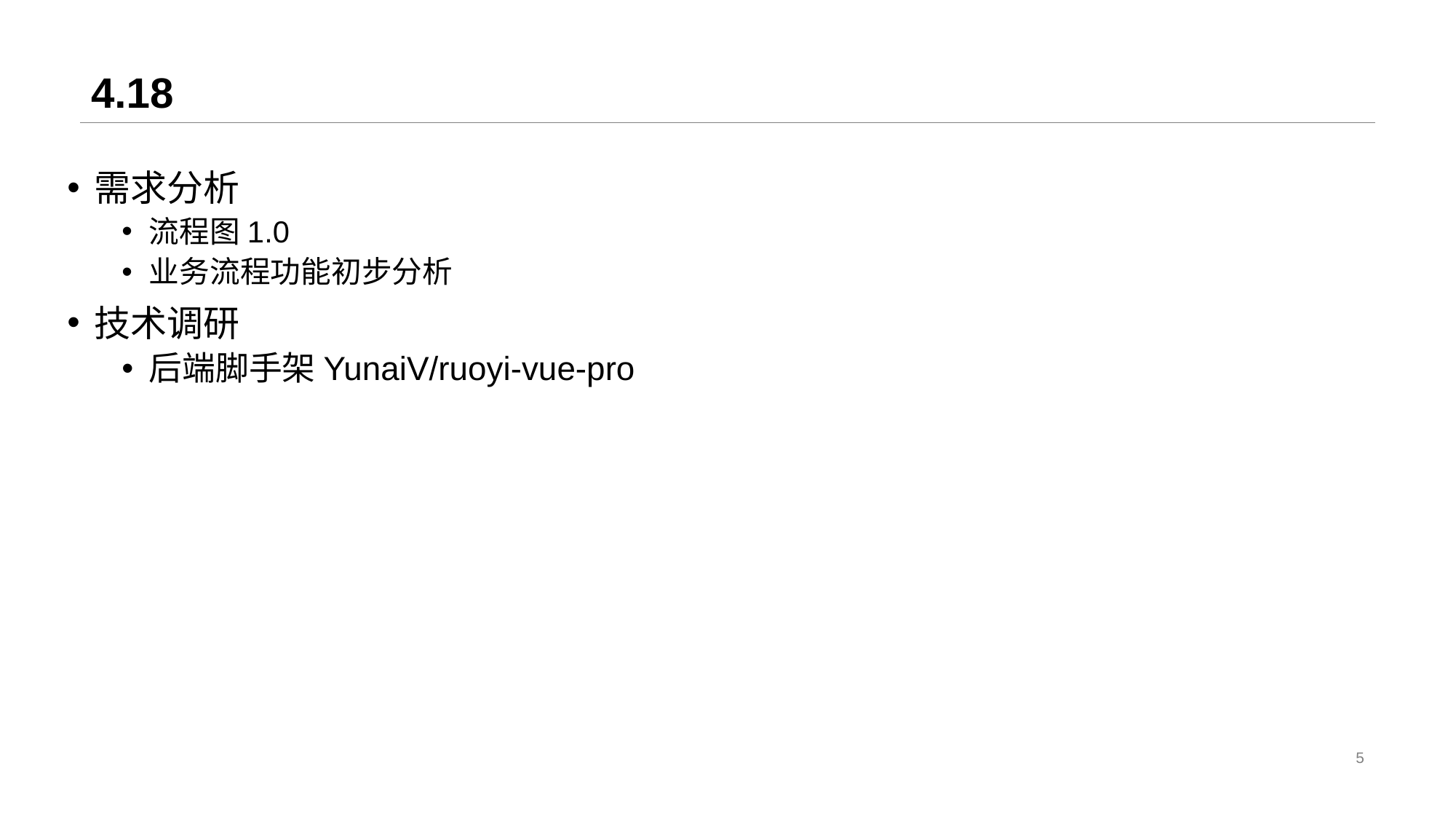

# 4.18
需求分析
流程图1.0
业务流程功能初步分析
技术调研
后端脚手架YunaiV/ruoyi-vue-pro
5